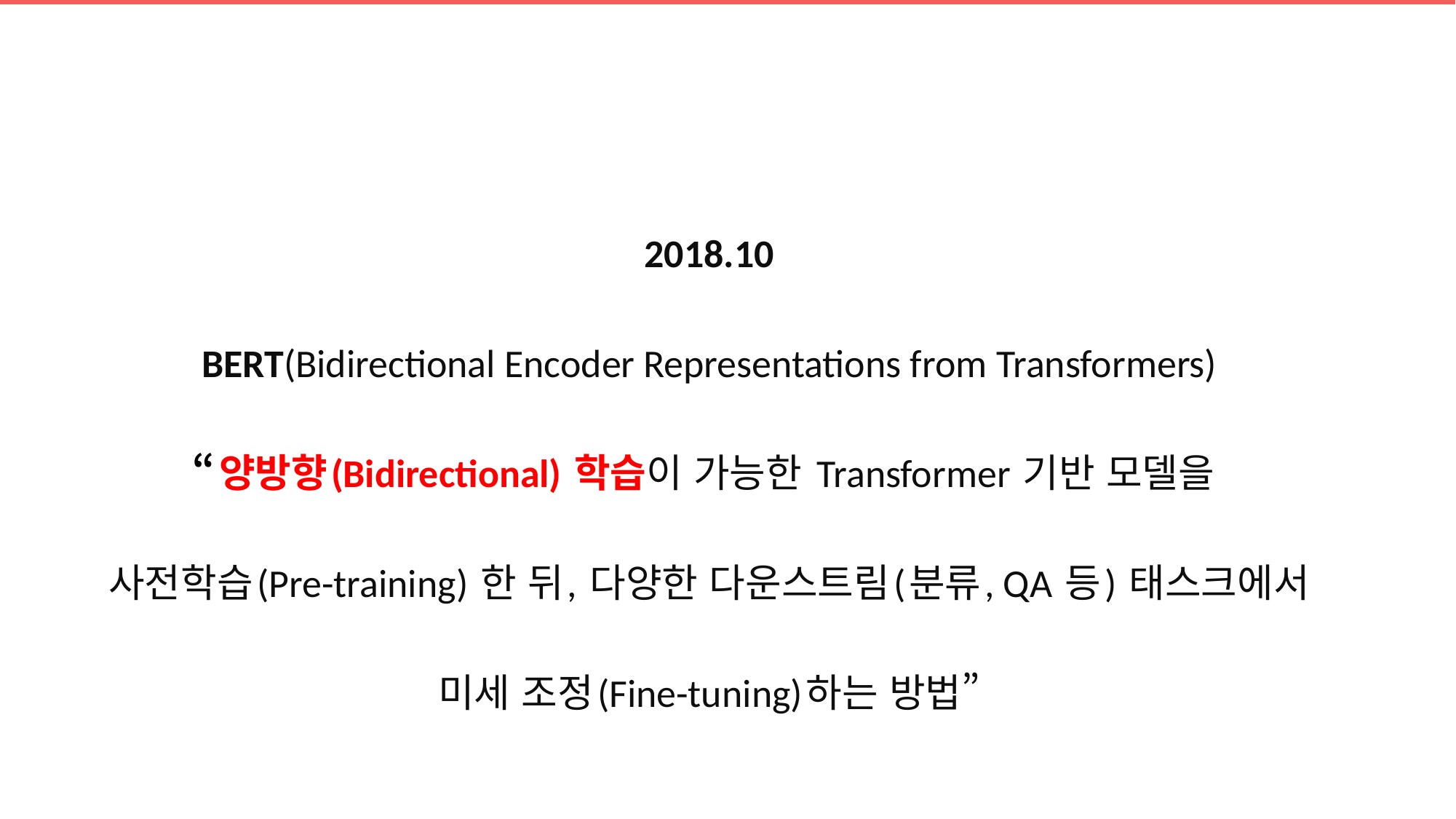

2018.10

BERT(Bidirectional Encoder Representations from Transformers)

“양방향(Bidirectional) 학습이 가능한 Transformer 기반 모델을

사전학습(Pre-training) 한 뒤, 다양한 다운스트림(분류, QA 등) 태스크에서

미세 조정(Fine-tuning)하는 방법”